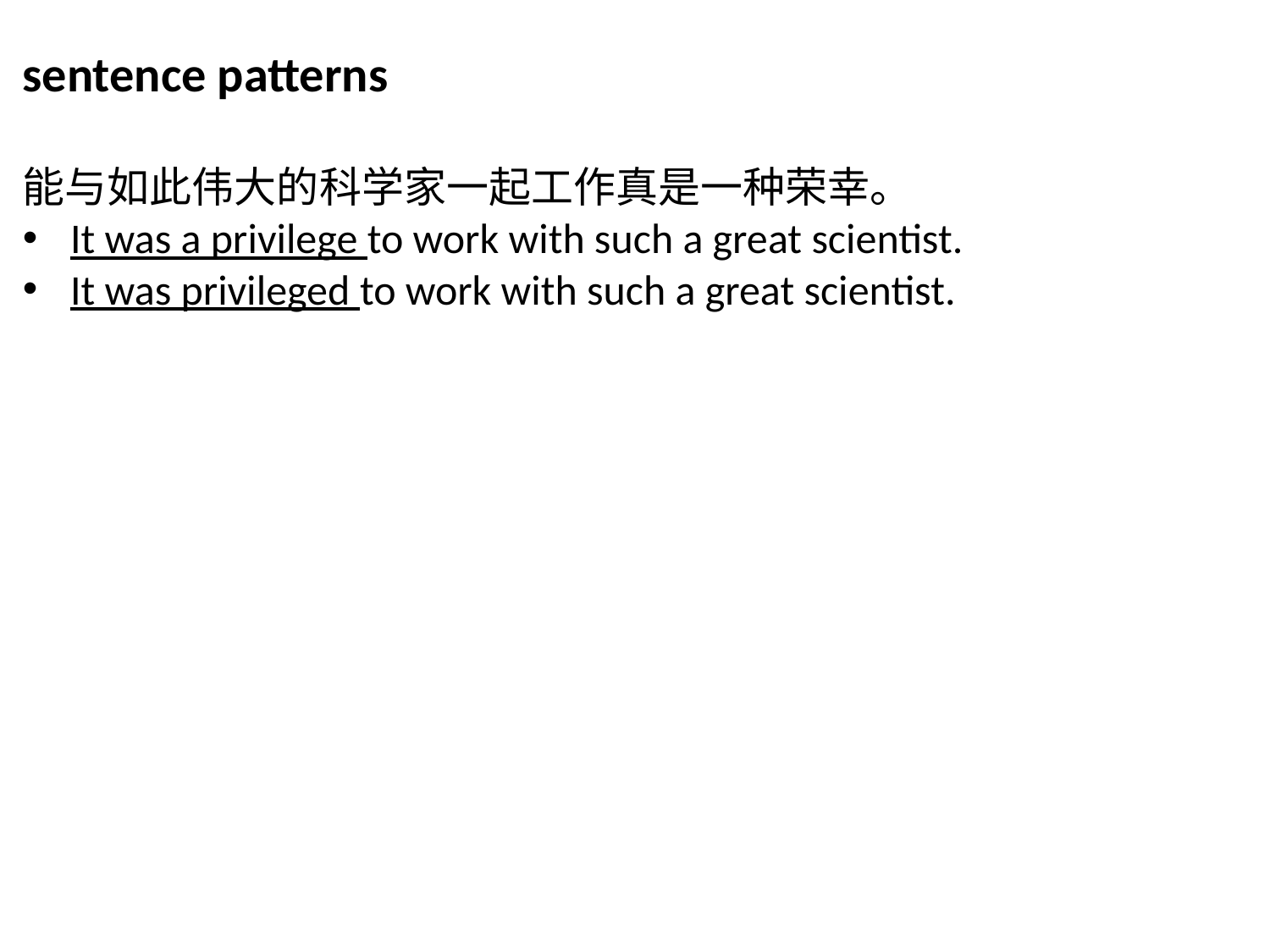

sentence patterns

能与如此伟大的科学家一起工作真是一种荣幸。
It was a privilege to work with such a great scientist.
It was privileged to work with such a great scientist.